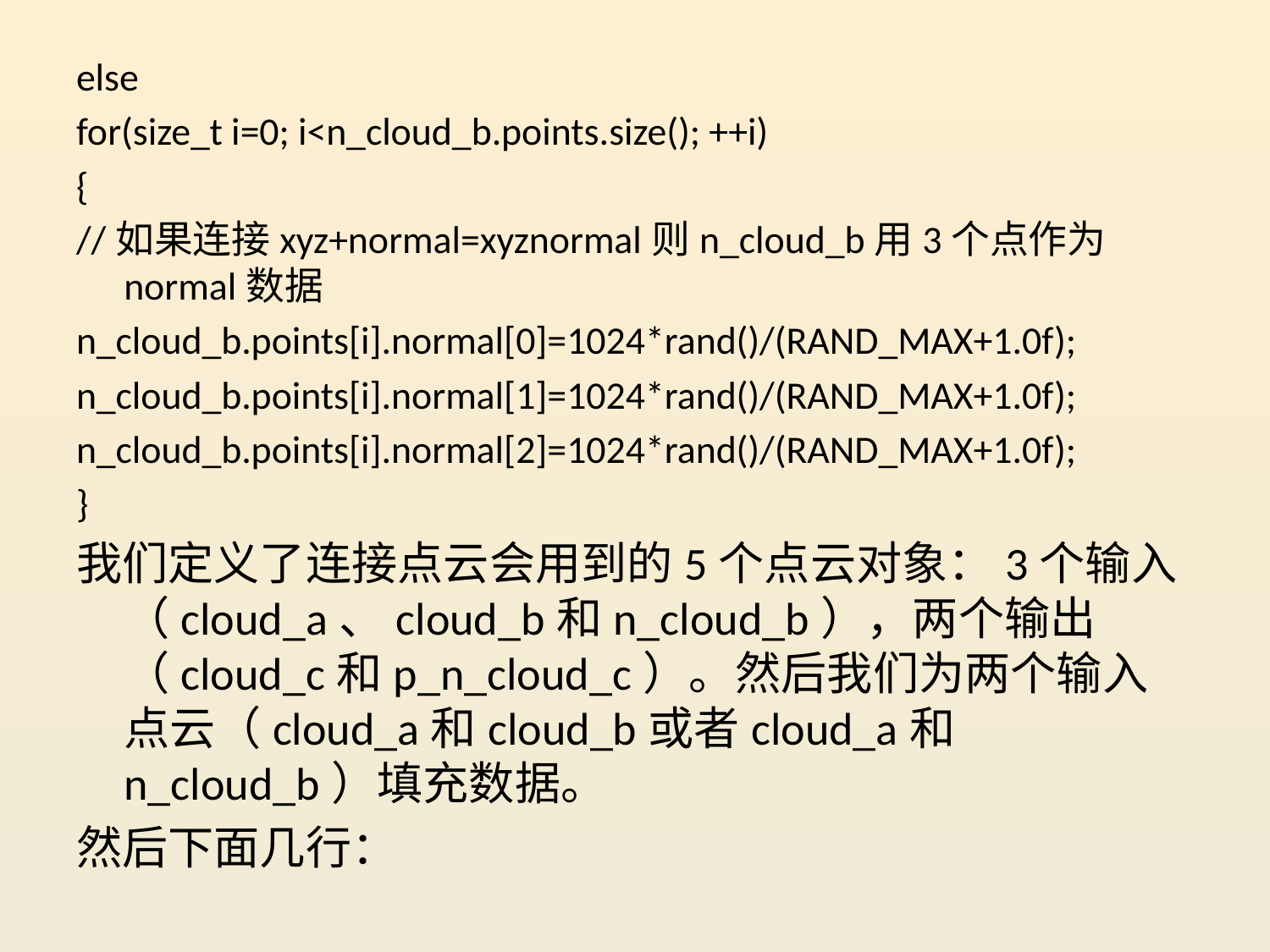

else
for(size_t i=0; i<n_cloud_b.points.size(); ++i)
{
//如果连接xyz+normal=xyznormal则n_cloud_b用3个点作为normal数据
n_cloud_b.points[i].normal[0]=1024*rand()/(RAND_MAX+1.0f);
n_cloud_b.points[i].normal[1]=1024*rand()/(RAND_MAX+1.0f);
n_cloud_b.points[i].normal[2]=1024*rand()/(RAND_MAX+1.0f);
}
我们定义了连接点云会用到的5个点云对象：3个输入（cloud_a、cloud_b和n_cloud_b），两个输出（cloud_c和p_n_cloud_c）。然后我们为两个输入点云（cloud_a和cloud_b或者cloud_a和n_cloud_b）填充数据。
然后下面几行：